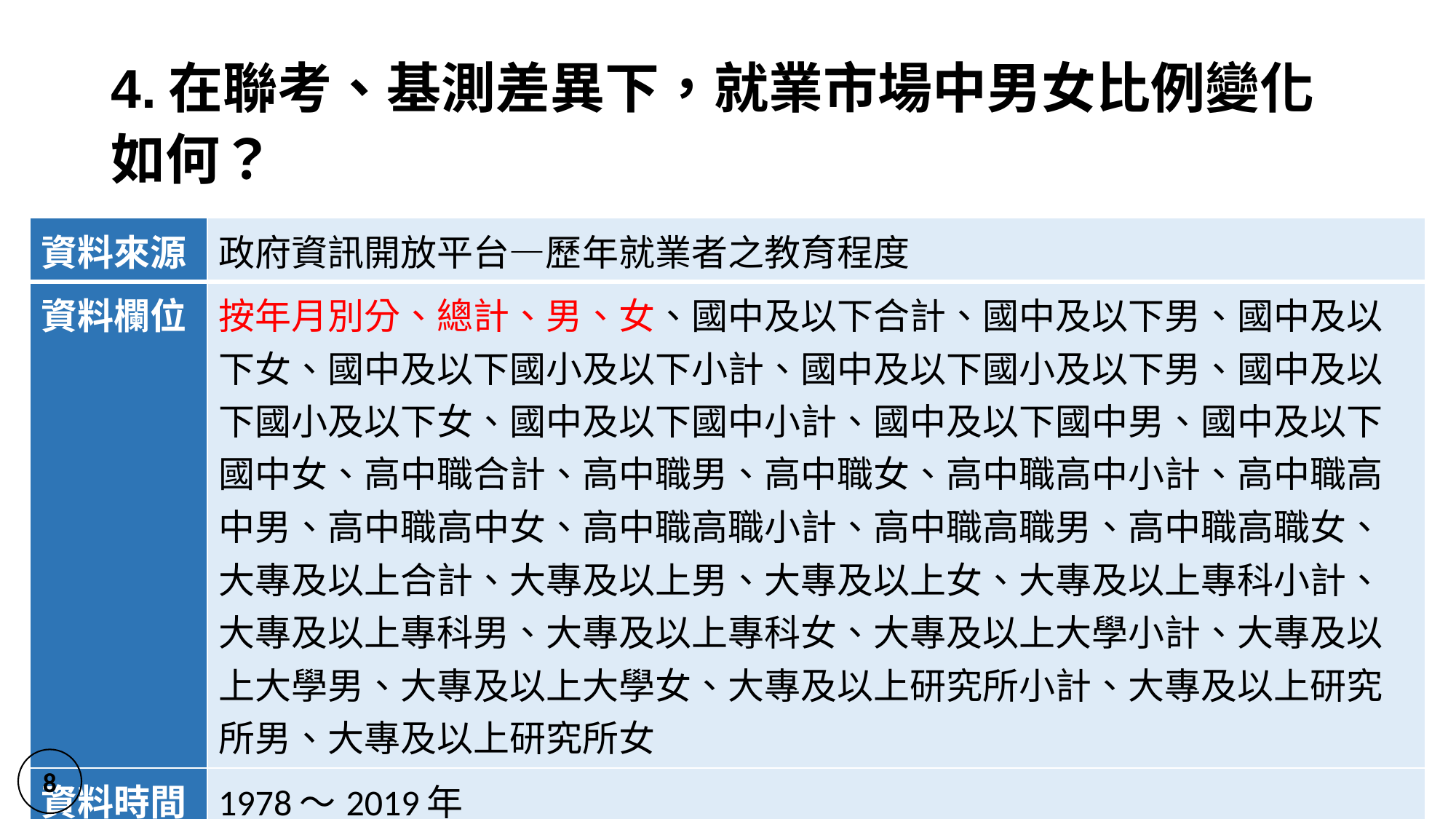

# 4.在聯考、基測差異下，就業市場中男女比例變化如何？
| 資料來源 | 政府資訊開放平台—歷年就業者之教育程度 |
| --- | --- |
| 資料欄位 | 按年月別分、總計、男、女、國中及以下合計、國中及以下男、國中及以下女、國中及以下國小及以下小計、國中及以下國小及以下男、國中及以下國小及以下女、國中及以下國中小計、國中及以下國中男、國中及以下國中女、高中職合計、高中職男、高中職女、高中職高中小計、高中職高中男、高中職高中女、高中職高職小計、高中職高職男、高中職高職女、大專及以上合計、大專及以上男、大專及以上女、大專及以上專科小計、大專及以上專科男、大專及以上專科女、大專及以上大學小計、大專及以上大學男、大專及以上大學女、大專及以上研究所小計、大專及以上研究所男、大專及以上研究所女 |
| 資料時間 | 1978～2019年 |
8